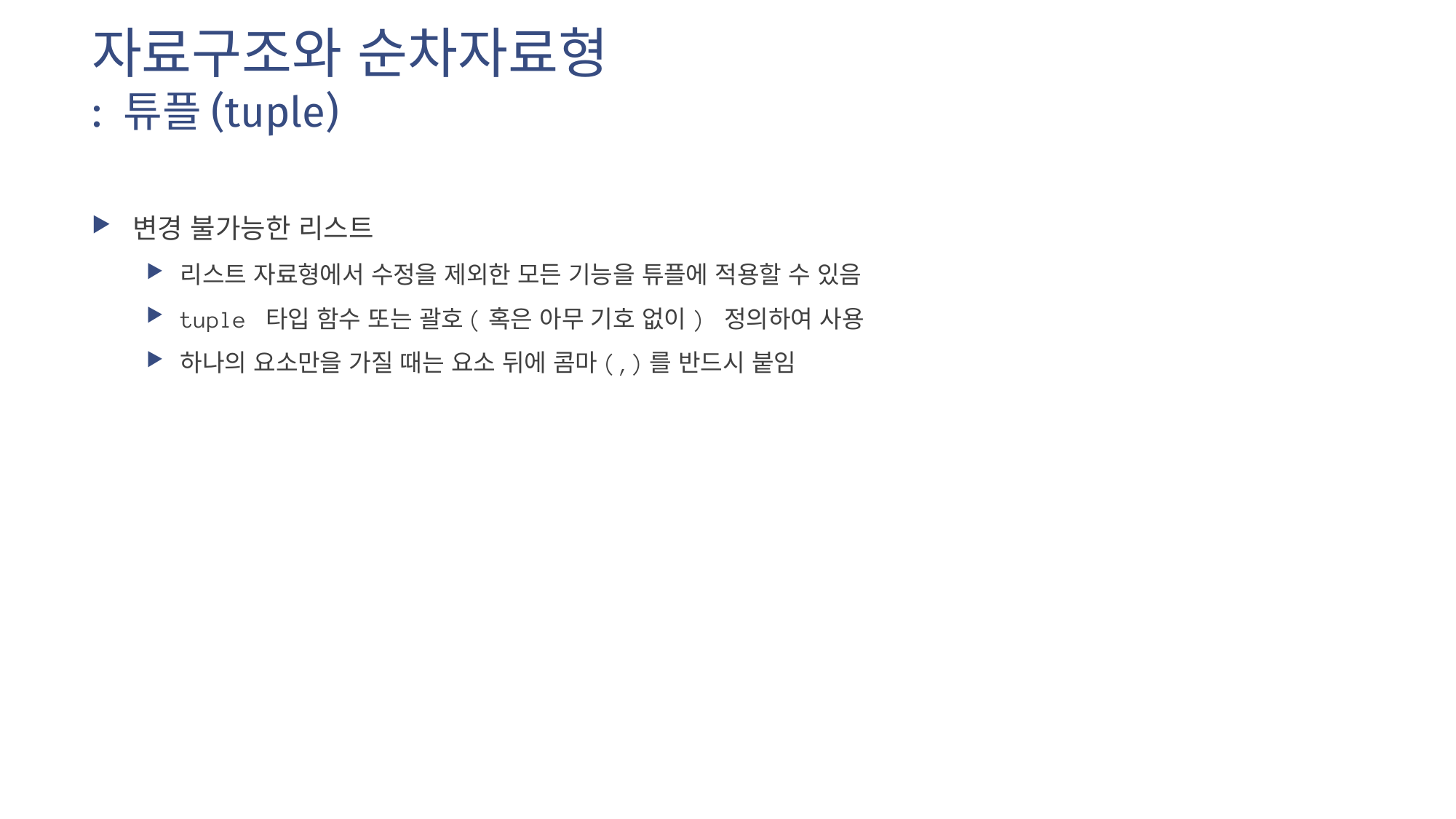

# 자료구조와 순차자료형 : 튜플(tuple)

변경 불가능한 리스트
리스트 자료형에서 수정을 제외한 모든 기능을 튜플에 적용할 수 있음
tuple 타입 함수 또는 괄호(혹은 아무 기호 없이) 정의하여 사용
하나의 요소만을 가질 때는 요소 뒤에 콤마(,)를 반드시 붙임